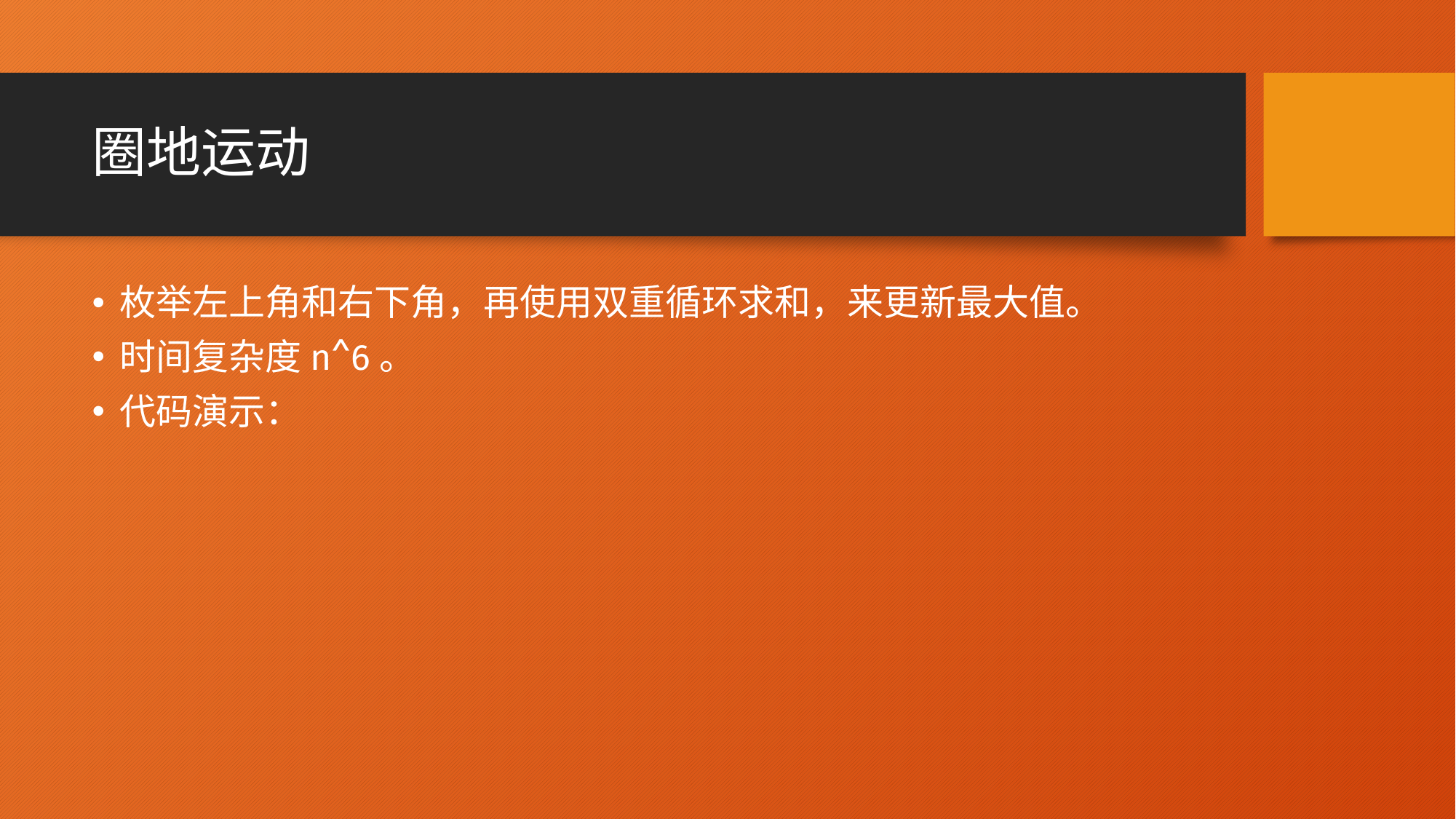

# 圈地运动
枚举左上角和右下角，再使用双重循环求和，来更新最大值。
时间复杂度n^6。
代码演示：